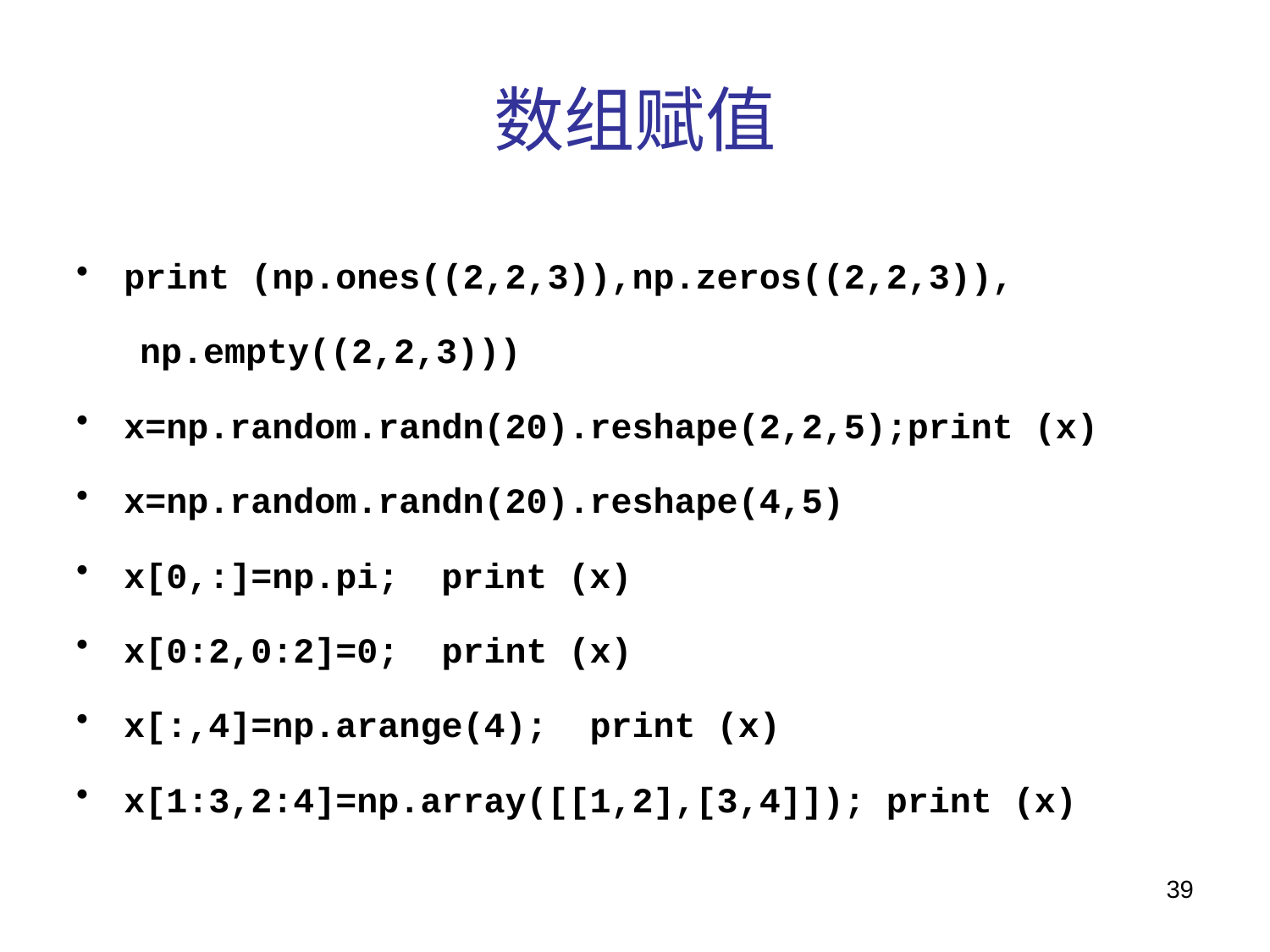

# 数组赋值
print (np.ones((2,2,3)),np.zeros((2,2,3)),
   np.empty((2,2,3)))
x=np.random.randn(20).reshape(2,2,5);print (x)
x=np.random.randn(20).reshape(4,5)
x[0,:]=np.pi;  print (x)
x[0:2,0:2]=0;  print (x)
x[:,4]=np.arange(4);  print (x)
x[1:3,2:4]=np.array([[1,2],[3,4]]); print (x)
39